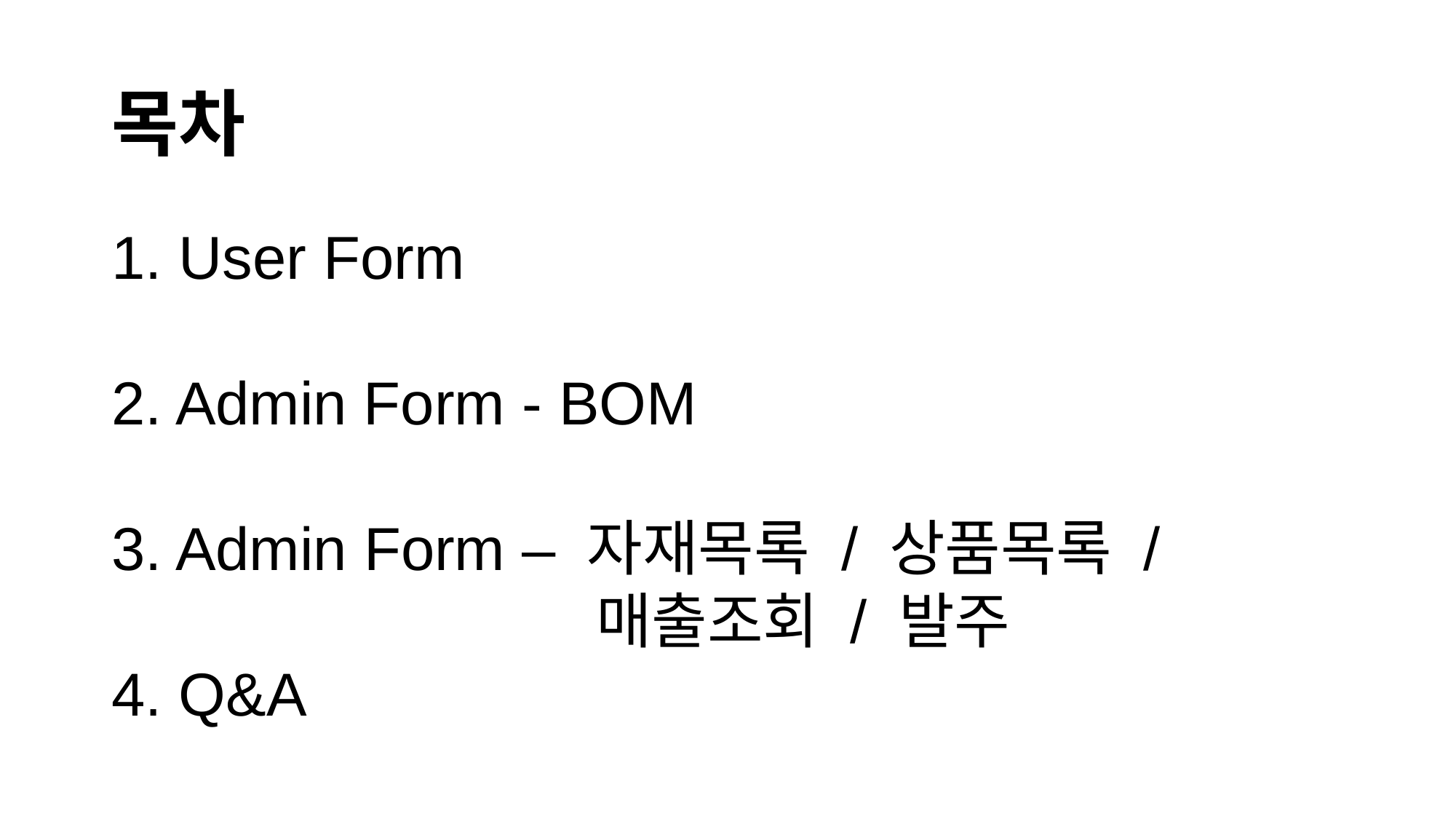

목차
1. User Form

2. Admin Form - BOM

3. Admin Form – 자재목록 / 상품목록 /
				  매출조회 / 발주
4. Q&A